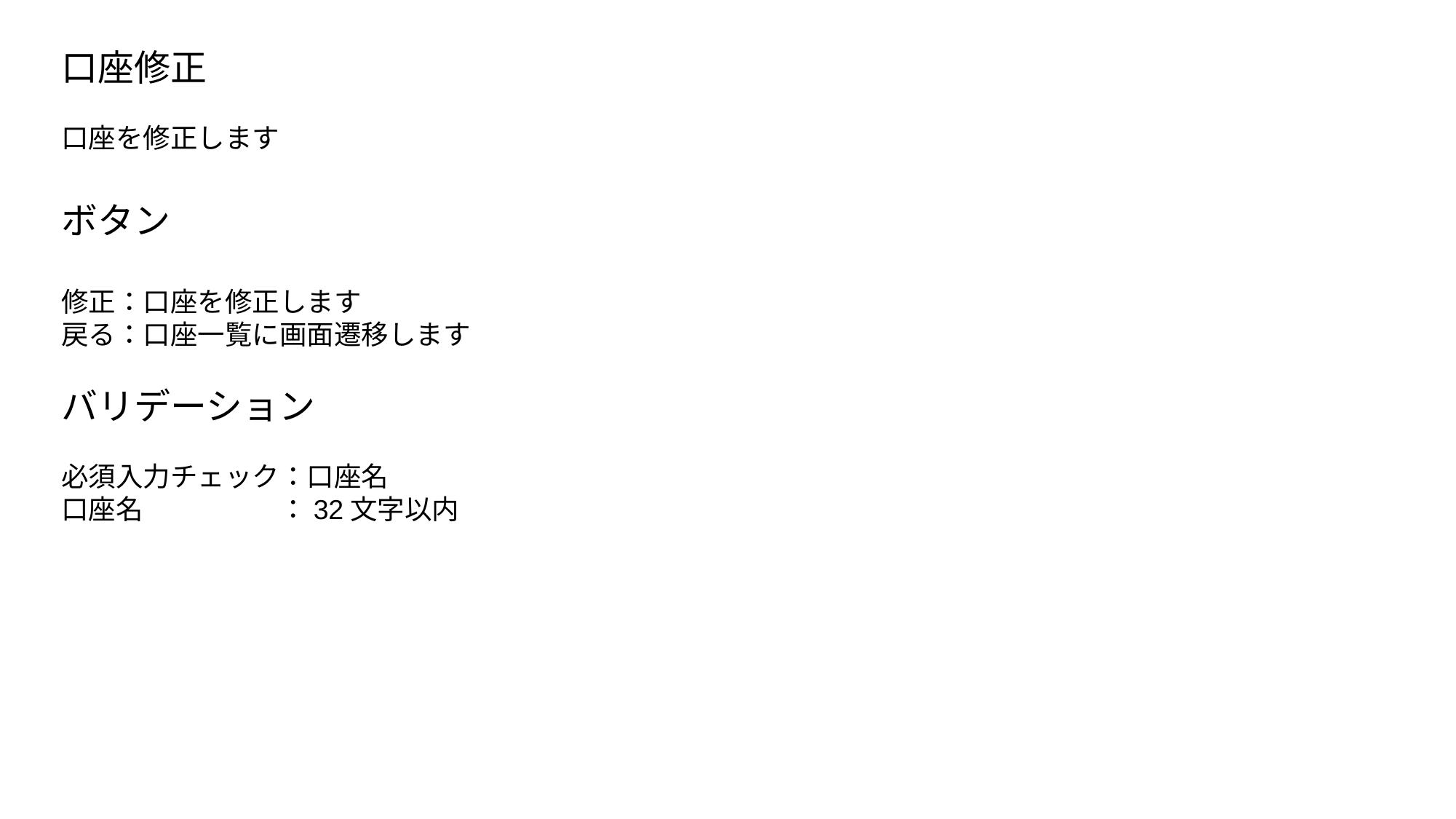

口座修正

口座を修正します

ボタン

修正：口座を修正します
戻る：口座一覧に画面遷移します

バリデーション

必須入力チェック：口座名
口座名　　　　　：32文字以内